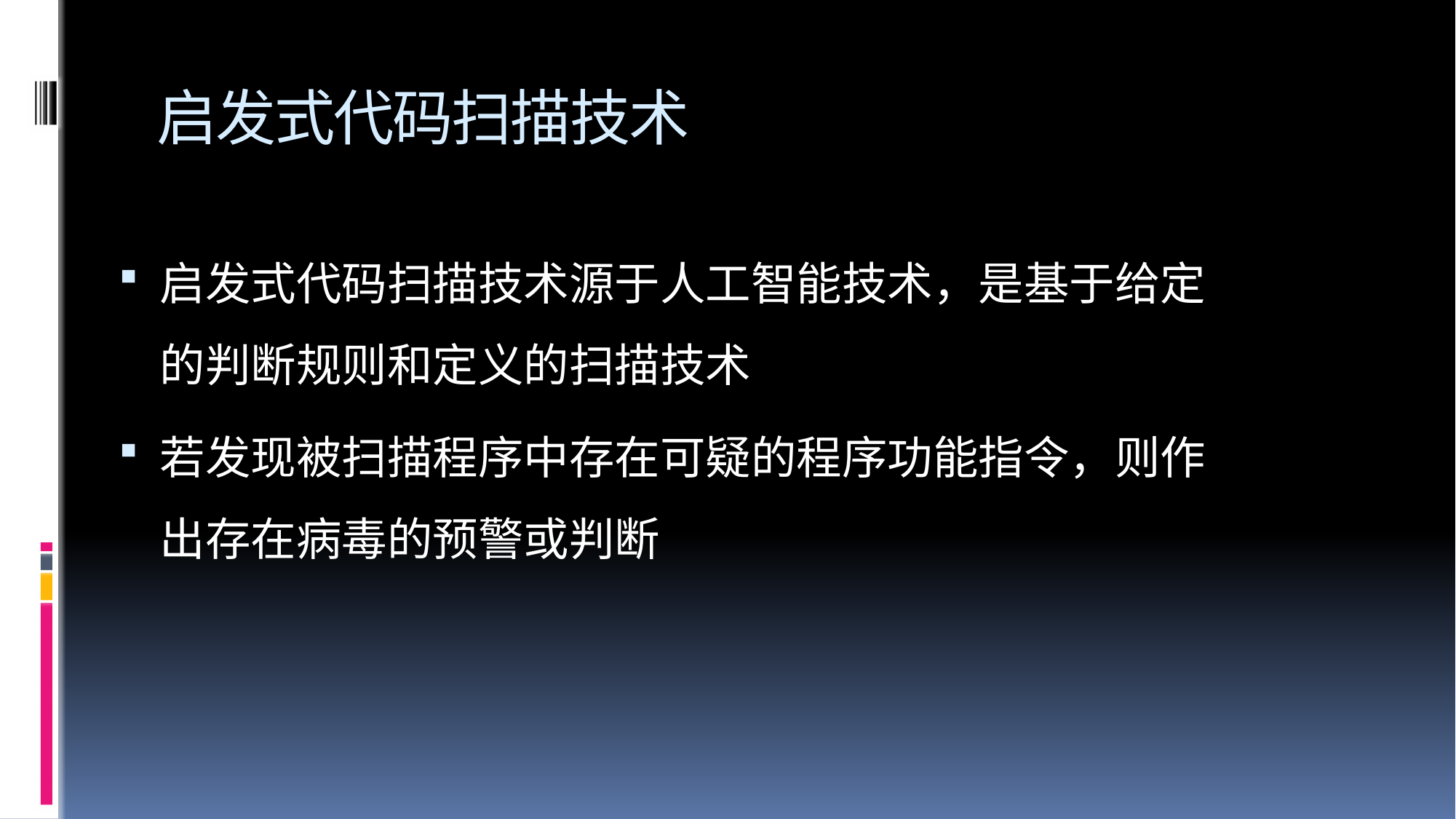

# 启发式代码扫描技术
启发式代码扫描技术源于人工智能技术，是基于给定的判断规则和定义的扫描技术
若发现被扫描程序中存在可疑的程序功能指令，则作出存在病毒的预警或判断